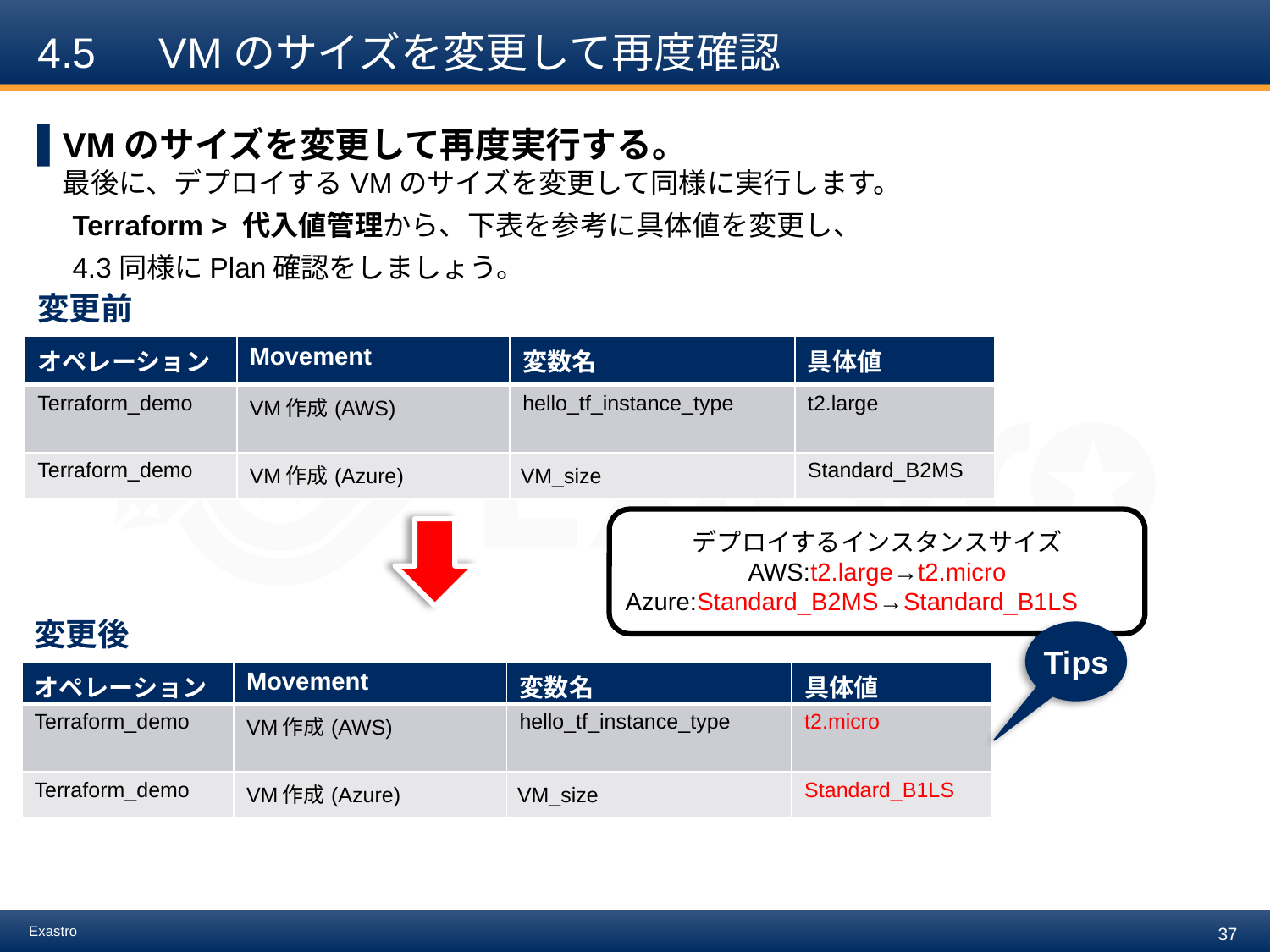

# 4.5　VMのサイズを変更して再度確認
VMのサイズを変更して再度実行する。
最後に、デプロイするVMのサイズを変更して同様に実行します。
　Terraform > 代入値管理から、下表を参考に具体値を変更し、
　4.3同様にPlan確認をしましょう。
変更前
| オペレーション | Movement | 変数名 | 具体値 |
| --- | --- | --- | --- |
| Terraform\_demo | VM作成(AWS) | hello\_tf\_instance\_type | t2.large |
| Terraform\_demo | VM作成(Azure) | VM\_size | Standard\_B2MS |
デプロイするインスタンスサイズ
AWS:t2.large→t2.micro
Azure:Standard_B2MS→Standard_B1LS

変更後
Tips
| オペレーション | Movement | 変数名 | 具体値 |
| --- | --- | --- | --- |
| Terraform\_demo | VM作成(AWS) | hello\_tf\_instance\_type | t2.micro |
| Terraform\_demo | VM作成(Azure) | VM\_size | Standard\_B1LS |